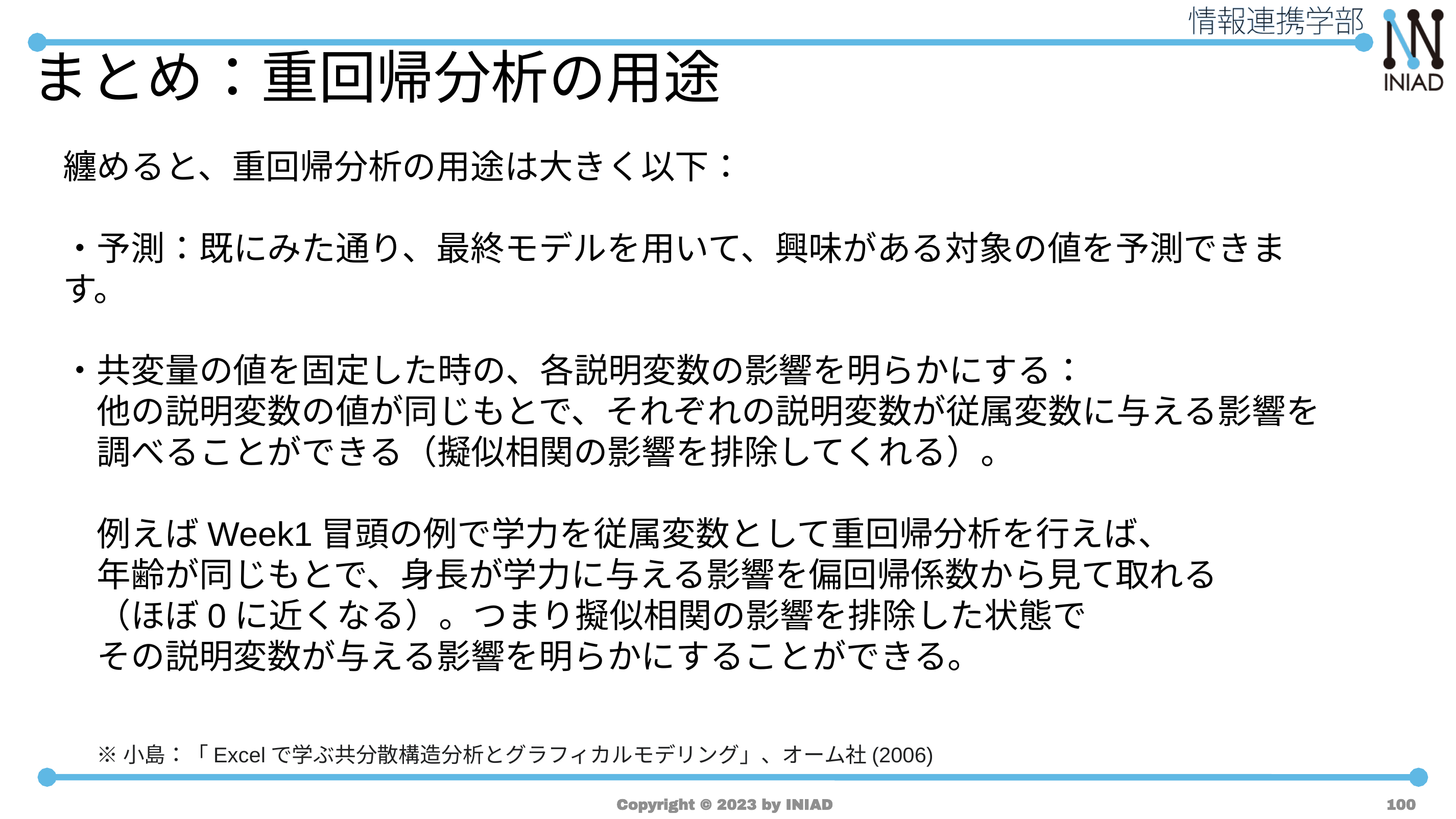

# まとめ：重回帰分析の用途
纏めると、重回帰分析の用途は大きく以下：

・予測：既にみた通り、最終モデルを用いて、興味がある対象の値を予測できます。

・共変量の値を固定した時の、各説明変数の影響を明らかにする：
　他の説明変数の値が同じもとで、それぞれの説明変数が従属変数に与える影響を
　調べることができる（擬似相関の影響を排除してくれる）。

　例えばWeek1冒頭の例で学力を従属変数として重回帰分析を行えば、
　年齢が同じもとで、身長が学力に与える影響を偏回帰係数から見て取れる
　（ほぼ0に近くなる）。つまり擬似相関の影響を排除した状態で
　その説明変数が与える影響を明らかにすることができる。
※小島：「Excelで学ぶ共分散構造分析とグラフィカルモデリング」、オーム社(2006)
Copyright © 2023 by INIAD
100